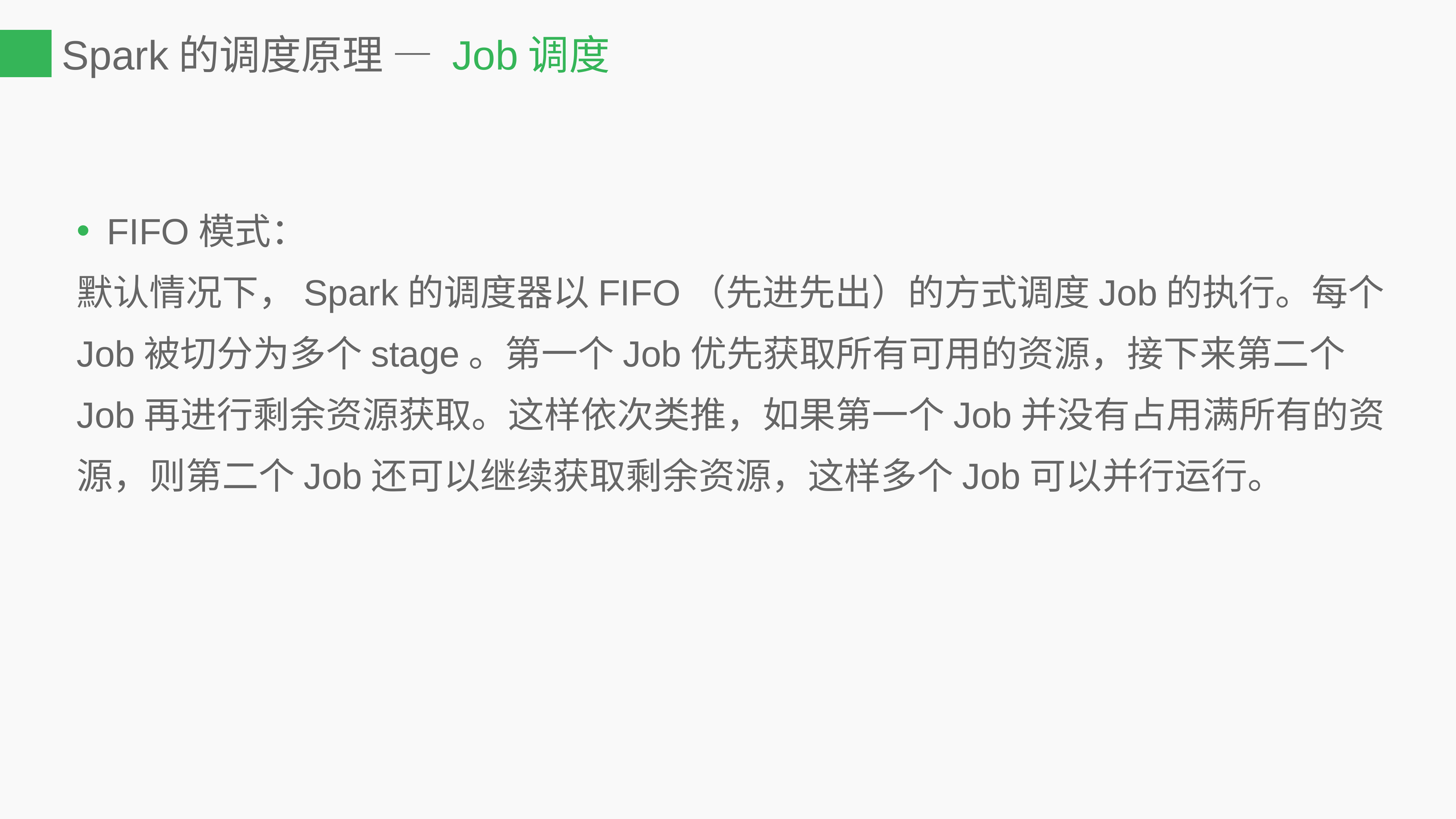

# Spark的调度原理 — Job调度
FIFO模式：
默认情况下，Spark的调度器以FIFO（先进先出）的方式调度Job的执行。每个Job被切分为多个stage。第一个Job优先获取所有可用的资源，接下来第二个Job再进行剩余资源获取。这样依次类推，如果第一个Job并没有占用满所有的资源，则第二个Job还可以继续获取剩余资源，这样多个Job可以并行运行。